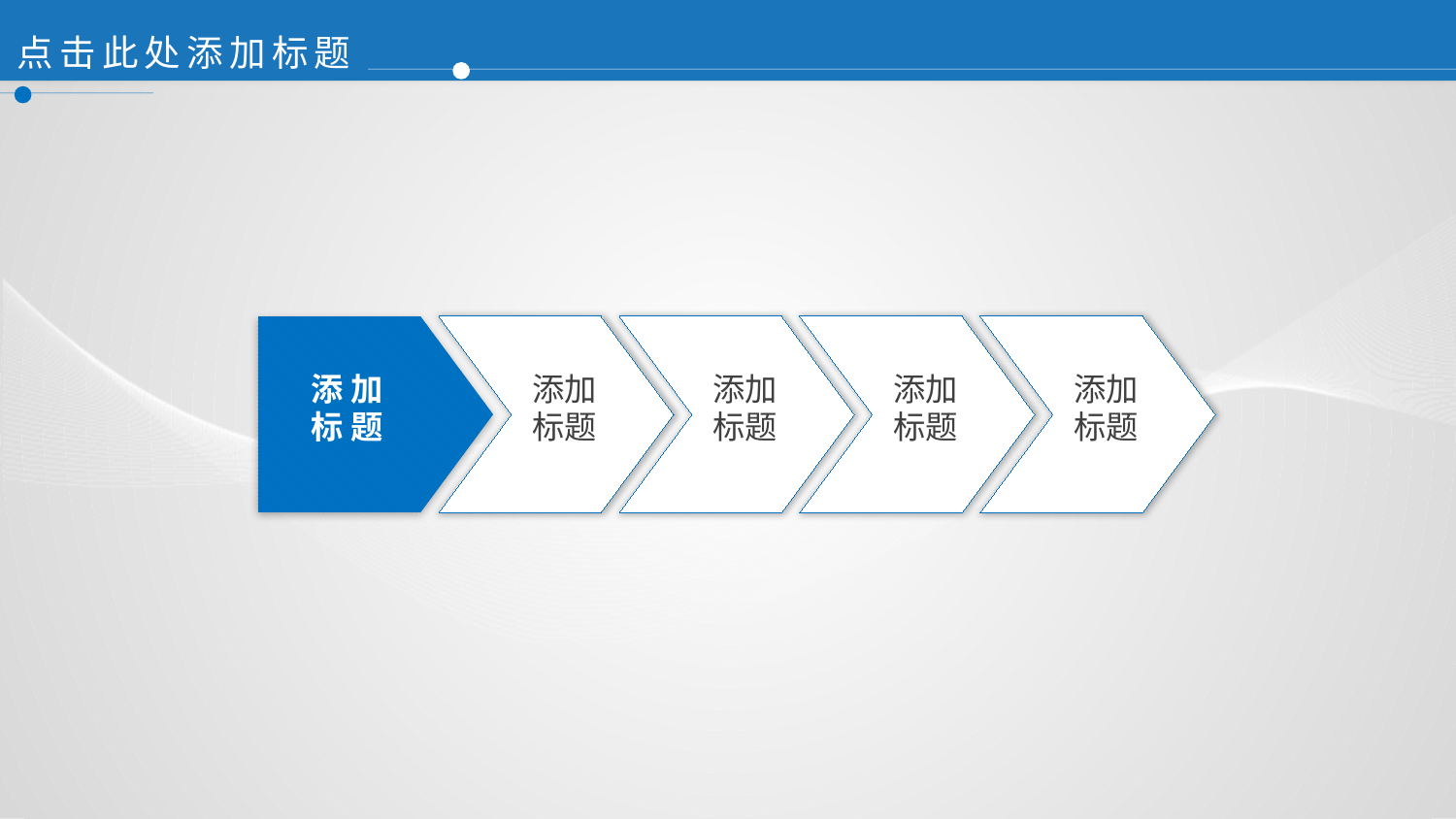

点击此处添加标题

添 加
标 题

添加标题

添加标题

添加标题

添加标题